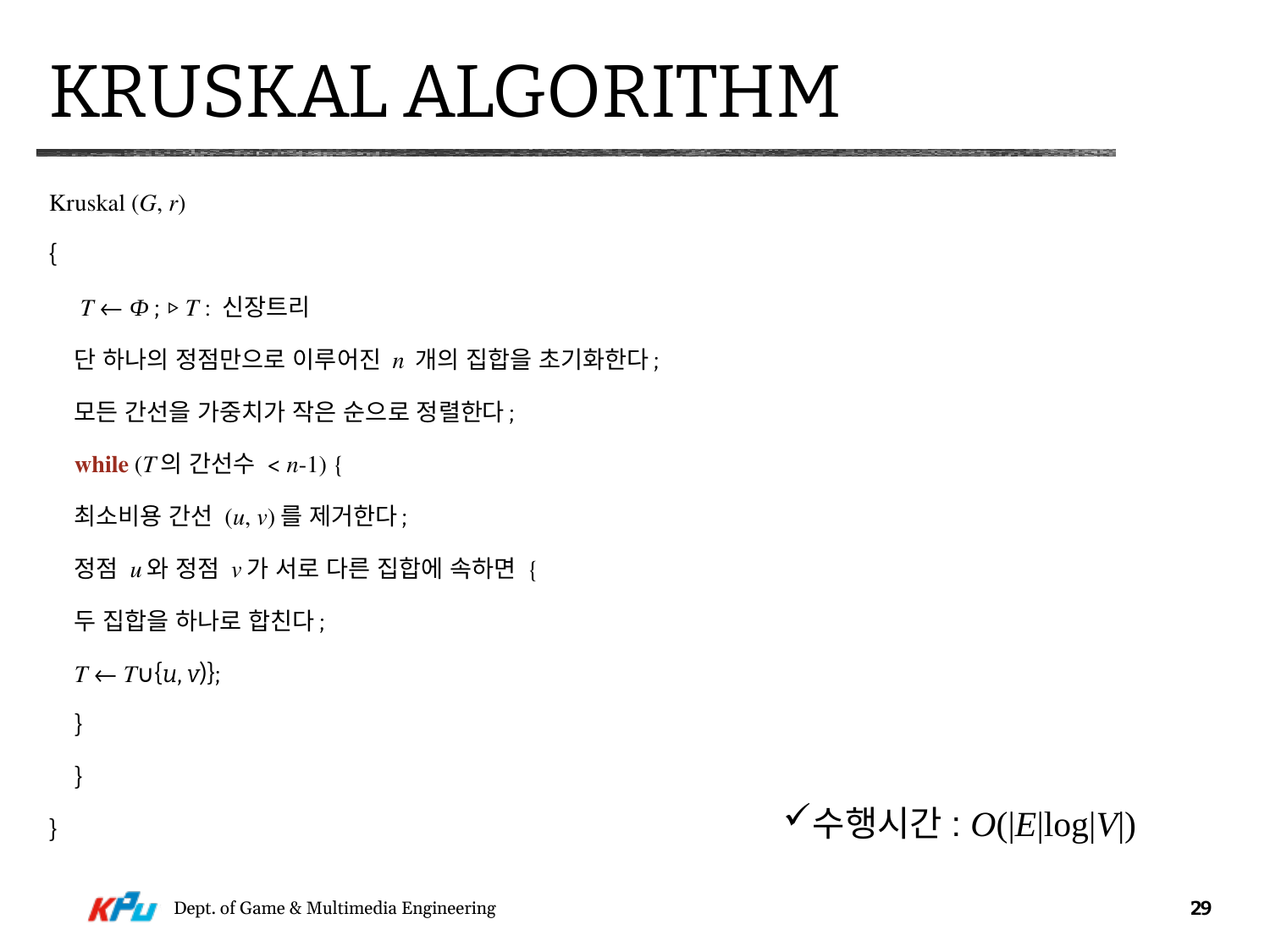

# Kruskal Algorithm
Kruskal (G, r)
{
	 T ← Ф ; ▷ T : 신장트리
	단 하나의 정점만으로 이루어진 n 개의 집합을 초기화한다;
	모든 간선을 가중치가 작은 순으로 정렬한다;
	while (T의 간선수 < n-1) {
		최소비용 간선 (u, v)를 제거한다;
		정점 u와 정점 v가 서로 다른 집합에 속하면 {
			두 집합을 하나로 합친다;
			T ← T∪{u, v)};
		}
	}
}
수행시간: O(|E|log|V|)
Dept. of Game & Multimedia Engineering
29